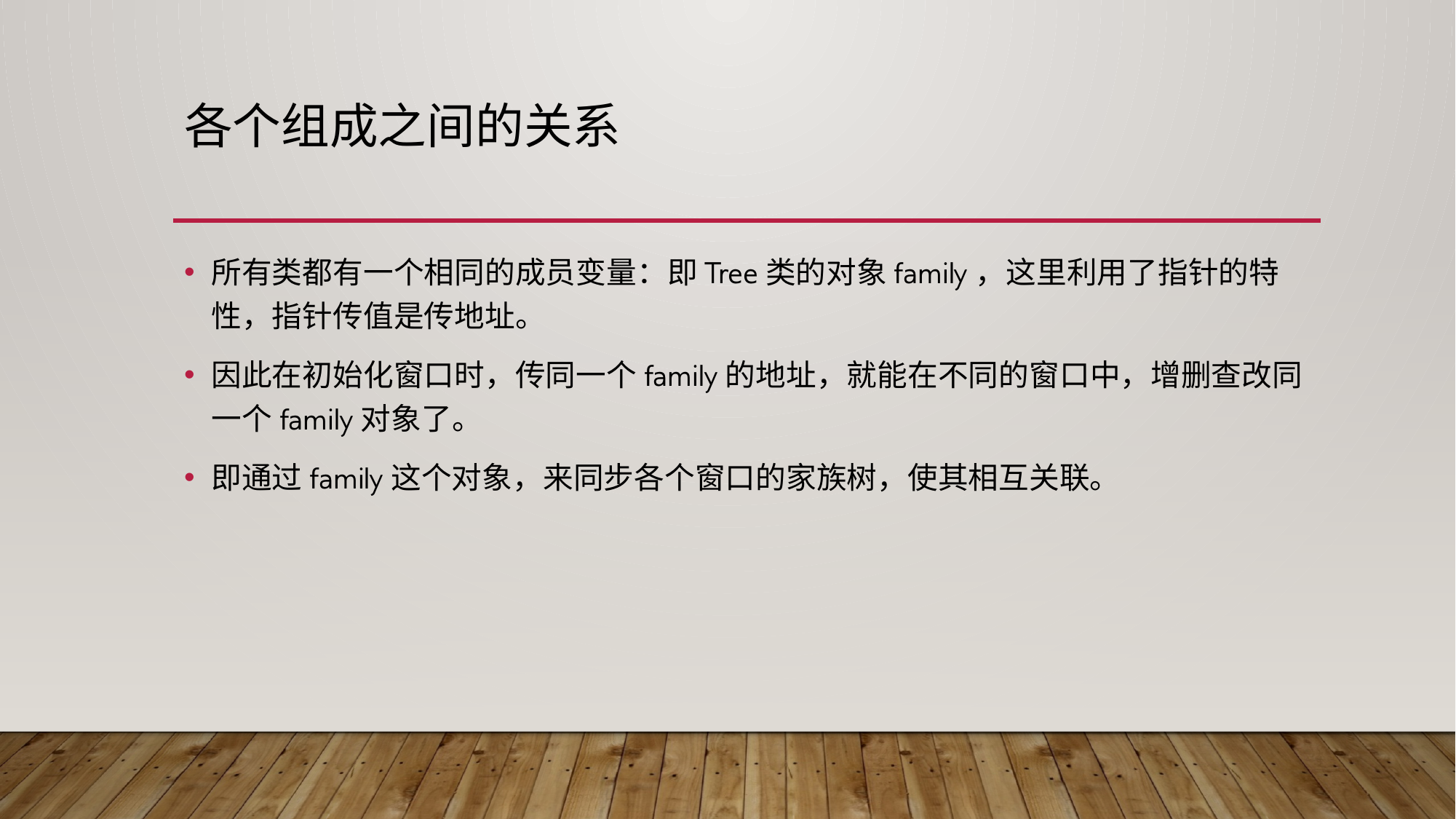

# 各个组成之间的关系
所有类都有一个相同的成员变量：即Tree类的对象family，这里利用了指针的特性，指针传值是传地址。
因此在初始化窗口时，传同一个family的地址，就能在不同的窗口中，增删查改同一个family对象了。
即通过family这个对象，来同步各个窗口的家族树，使其相互关联。